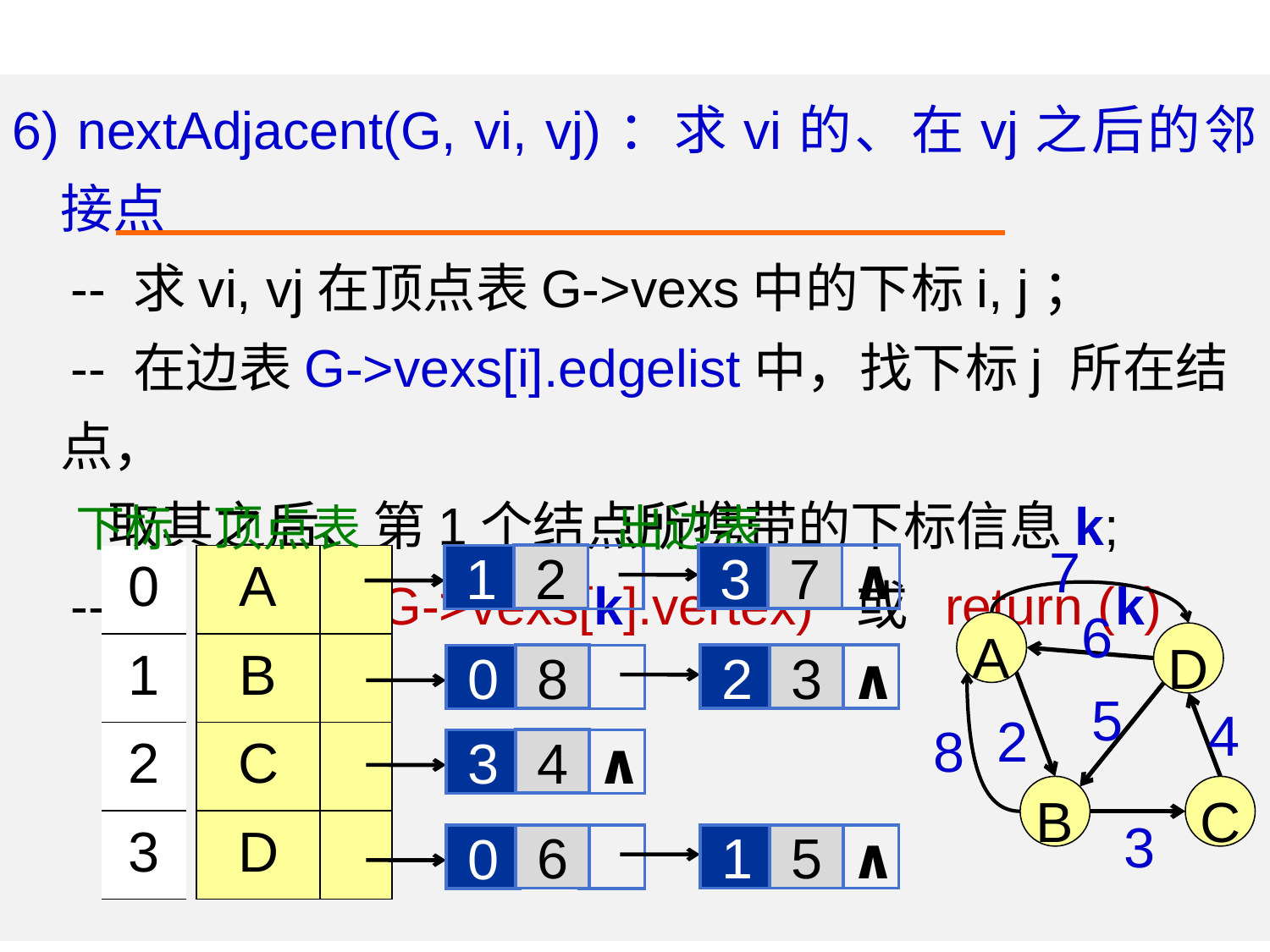

6) nextAdjacent(G, vi, vj)：求vi的、在vj之后的邻接点
    -- 求vi, vj在顶点表G->vexs中的下标i, j；
    -- 在边表G->vexs[i].edgelist中，找下标j 所在结点，
       取其之后、第1个结点所携带的下标信息k;
    -- 则 return (G->vexs[k].vertex)  或  return (k)
下标
顶点表
出边表
7
2
3
7
 ∧
| 0 |
| --- |
| 1 |
| 2 |
| 3 |
| A |  |
| --- | --- |
| B |  |
| C |  |
| D |  |
1

6

A
D
8
2
3
 ∧
0

5

4

2
8
4
3
 ∧

B
C
3
6
1
5
 ∧
0